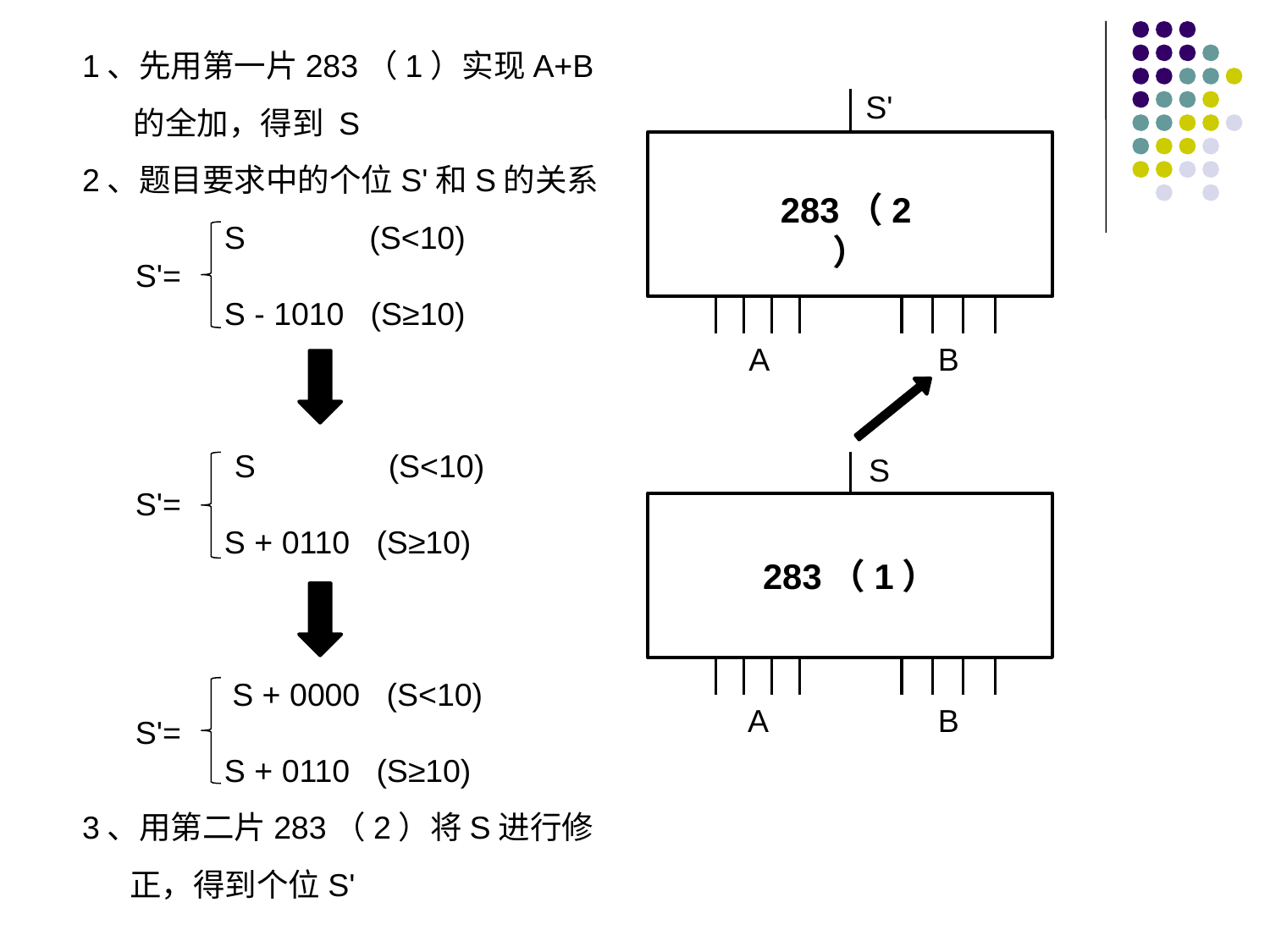

1、先用第一片283（1）实现A+B的全加，得到 S
2、题目要求中的个位S'和S的关系
                S              (S<10)
      S'=
                S - 1010   (S≥10)

	S               (S<10)
      S'=
                S + 0110   (S≥10)

	S + 0000   (S<10)
      S'=
                S + 0110   (S≥10)
3、用第二片283（2）将S进行修正，得到个位S'

S'

283（2）

A
B

S

283（1）
A
B